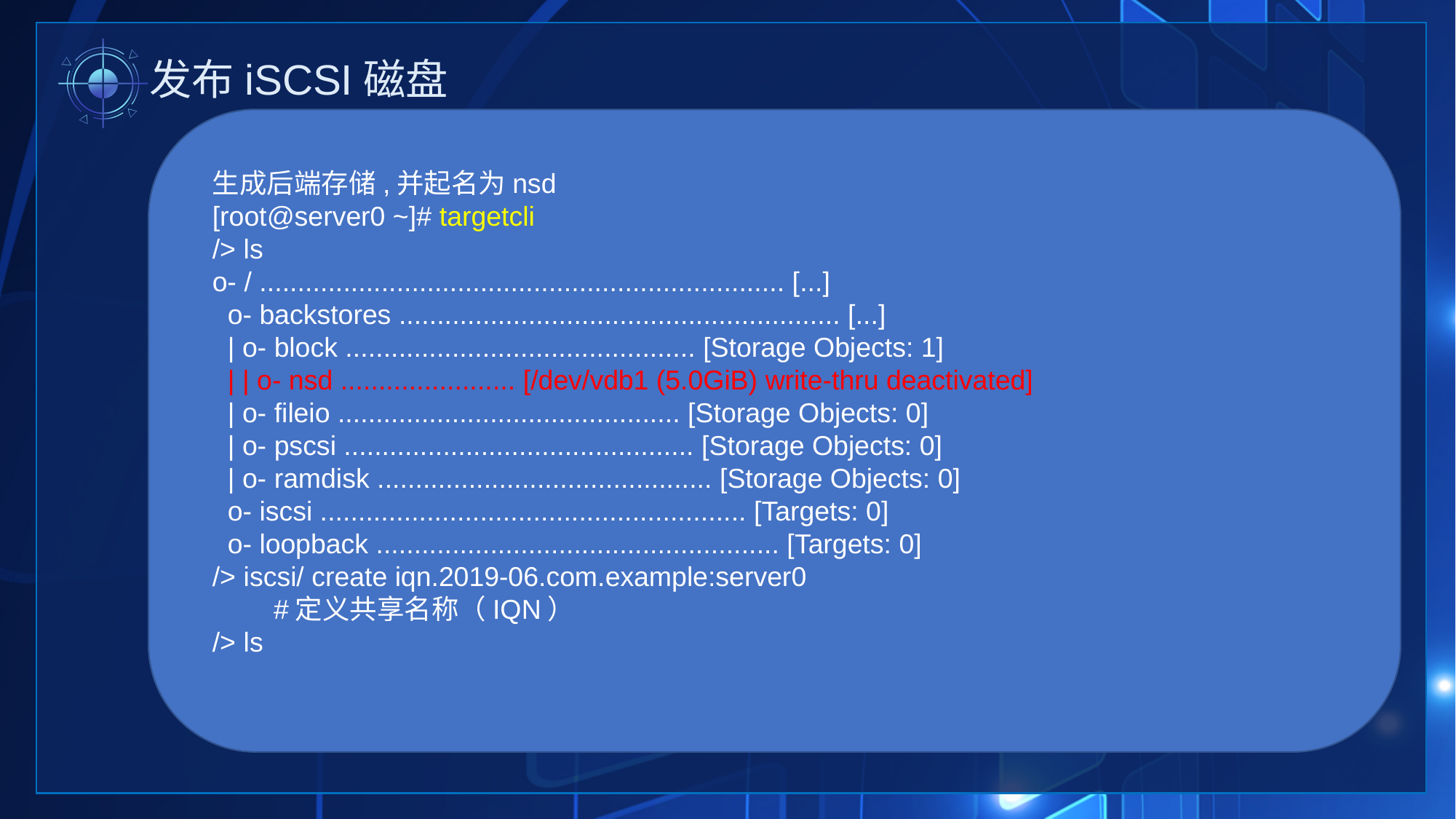

发布iSCSI磁盘

生成后端存储,并起名为nsd
[root@server0 ~]# targetcli
/> ls
o- / ..................................................................... [...]
  o- backstores .......................................................... [...]
  | o- block .............................................. [Storage Objects: 1]
  | | o- nsd ....................... [/dev/vdb1 (5.0GiB) write-thru deactivated]
  | o- fileio ............................................. [Storage Objects: 0]
  | o- pscsi .............................................. [Storage Objects: 0]
  | o- ramdisk ............................................ [Storage Objects: 0]
  o- iscsi ........................................................ [Targets: 0]
  o- loopback ..................................................... [Targets: 0]
/> iscsi/ create iqn.2019-06.com.example:server0
        #定义共享名称（IQN）
/> ls